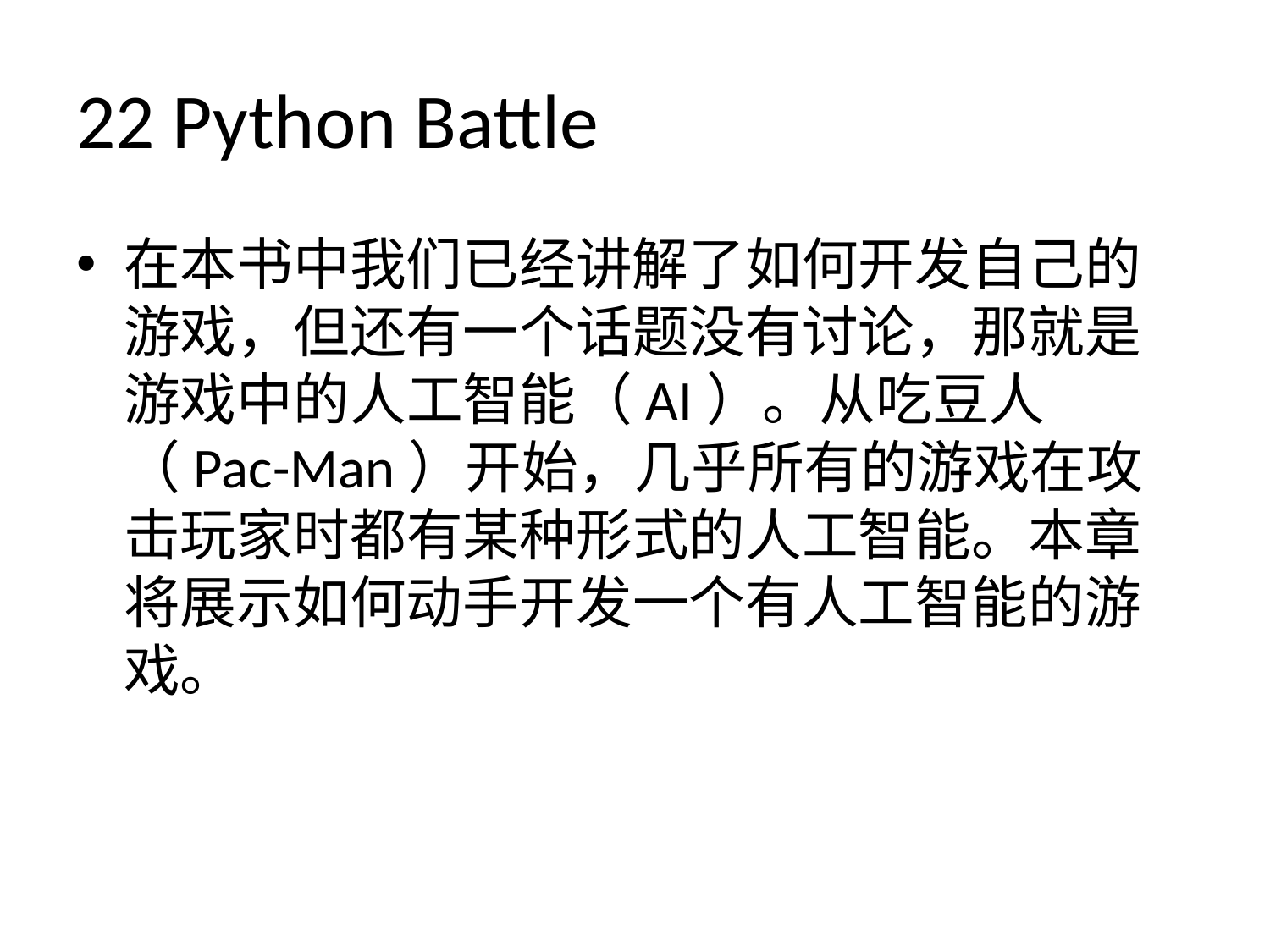

# 22 Python Battle
在本书中我们已经讲解了如何开发自己的游戏，但还有一个话题没有讨论，那就是游戏中的人工智能（AI）。从吃豆人（Pac-Man）开始，几乎所有的游戏在攻击玩家时都有某种形式的人工智能。本章将展示如何动手开发一个有人工智能的游戏。